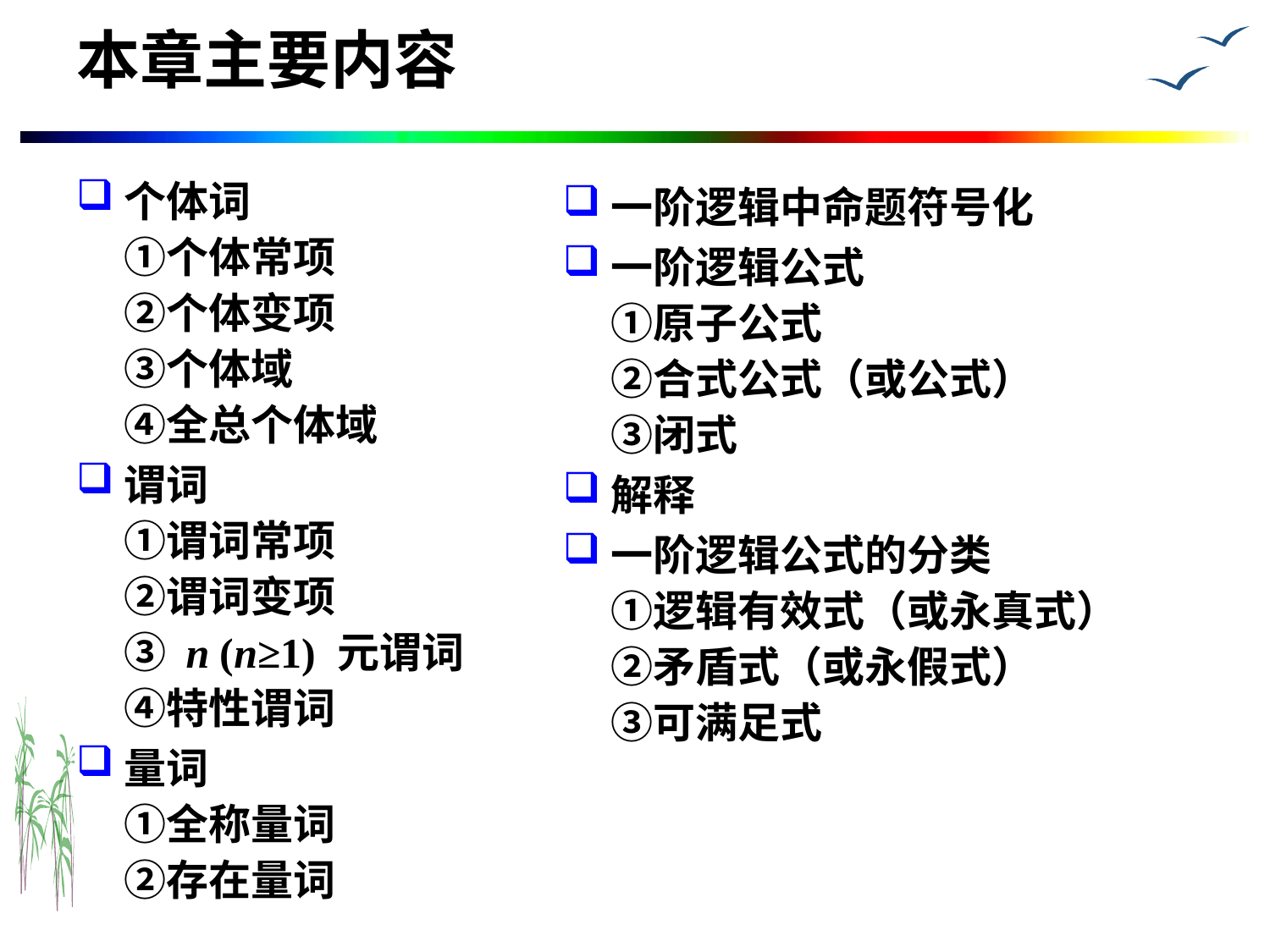

# 本章主要内容
个体词
①个体常项
②个体变项
③个体域
④全总个体域
谓词
①谓词常项
②谓词变项
③ n (n≥1) 元谓词
④特性谓词
量词
①全称量词
②存在量词
一阶逻辑中命题符号化
一阶逻辑公式
①原子公式
②合式公式（或公式）
③闭式
解释
一阶逻辑公式的分类
①逻辑有效式（或永真式）
②矛盾式（或永假式）
③可满足式